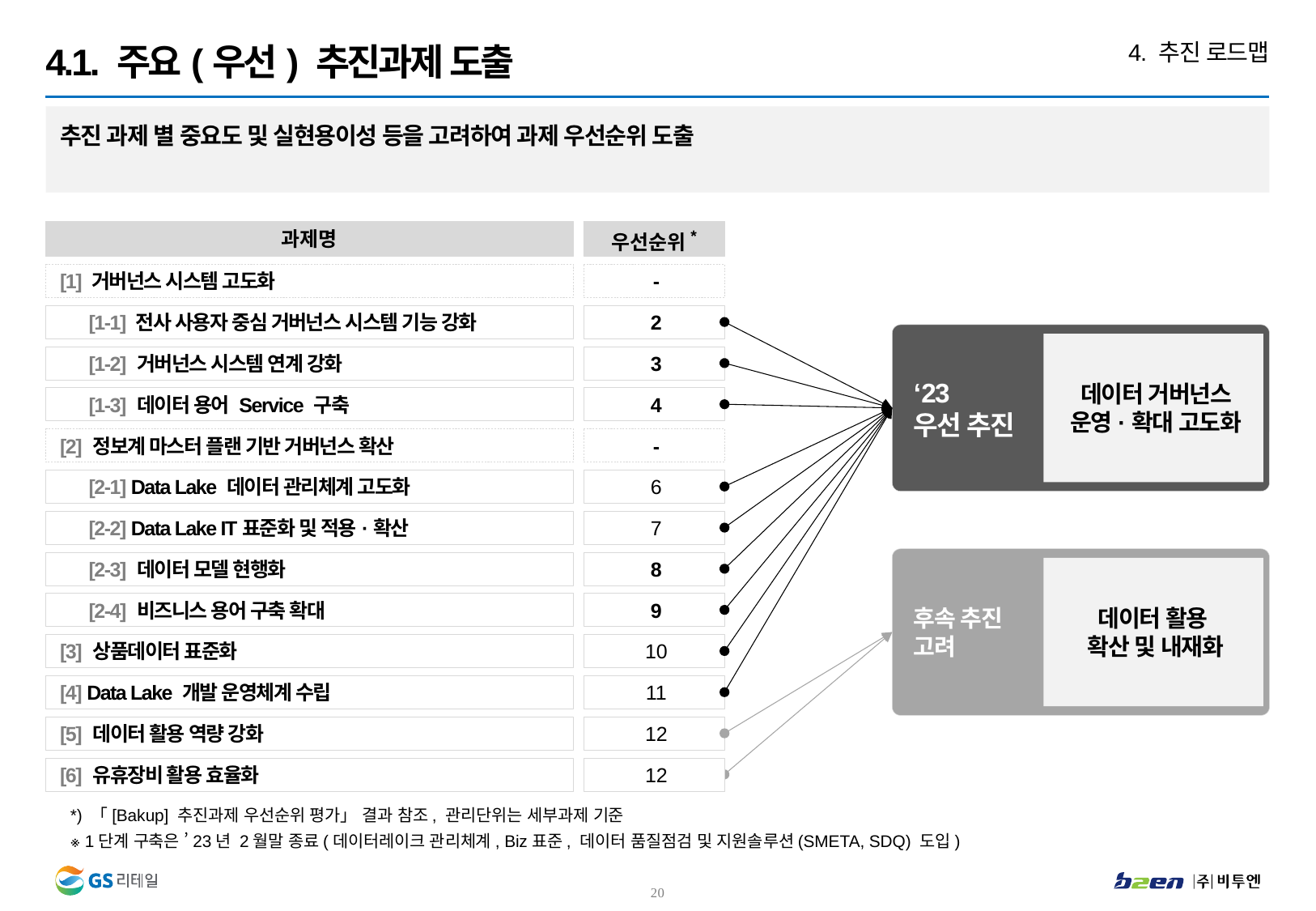

4. 추진 로드맵
4.1. 주요(우선) 추진과제 도출
추진 과제 별 중요도 및 실현용이성 등을 고려하여 과제 우선순위 도출
과제명
우선순위*
[1] 거버넌스 시스템 고도화
-
[1-1] 전사 사용자 중심 거버넌스 시스템 기능 강화
2
‘23
우선 추진
데이터 거버넌스 운영·확대 고도화
[1-2] 거버넌스 시스템 연계 강화
3
[1-3] 데이터 용어 Service 구축
4
[2] 정보계 마스터 플랜 기반 거버넌스 확산
-
[2-1] Data Lake 데이터 관리체계 고도화
6
[2-2] Data Lake IT표준화 및 적용·확산
7
후속 추진
고려
데이터 활용
확산 및 내재화
[2-3] 데이터 모델 현행화
8
[2-4] 비즈니스 용어 구축 확대
9
[3] 상품데이터 표준화
10
[4] Data Lake 개발 운영체계 수립
11
[5] 데이터 활용 역량 강화
12
[6] 유휴장비 활용 효율화
12
*) 「[Bakup] 추진과제 우선순위 평가」 결과 참조, 관리단위는 세부과제 기준
※ 1단계 구축은 ’23년 2월말 종료(데이터레이크 관리체계, Biz표준, 데이터 품질점검 및 지원솔루션(SMETA, SDQ) 도입)
20